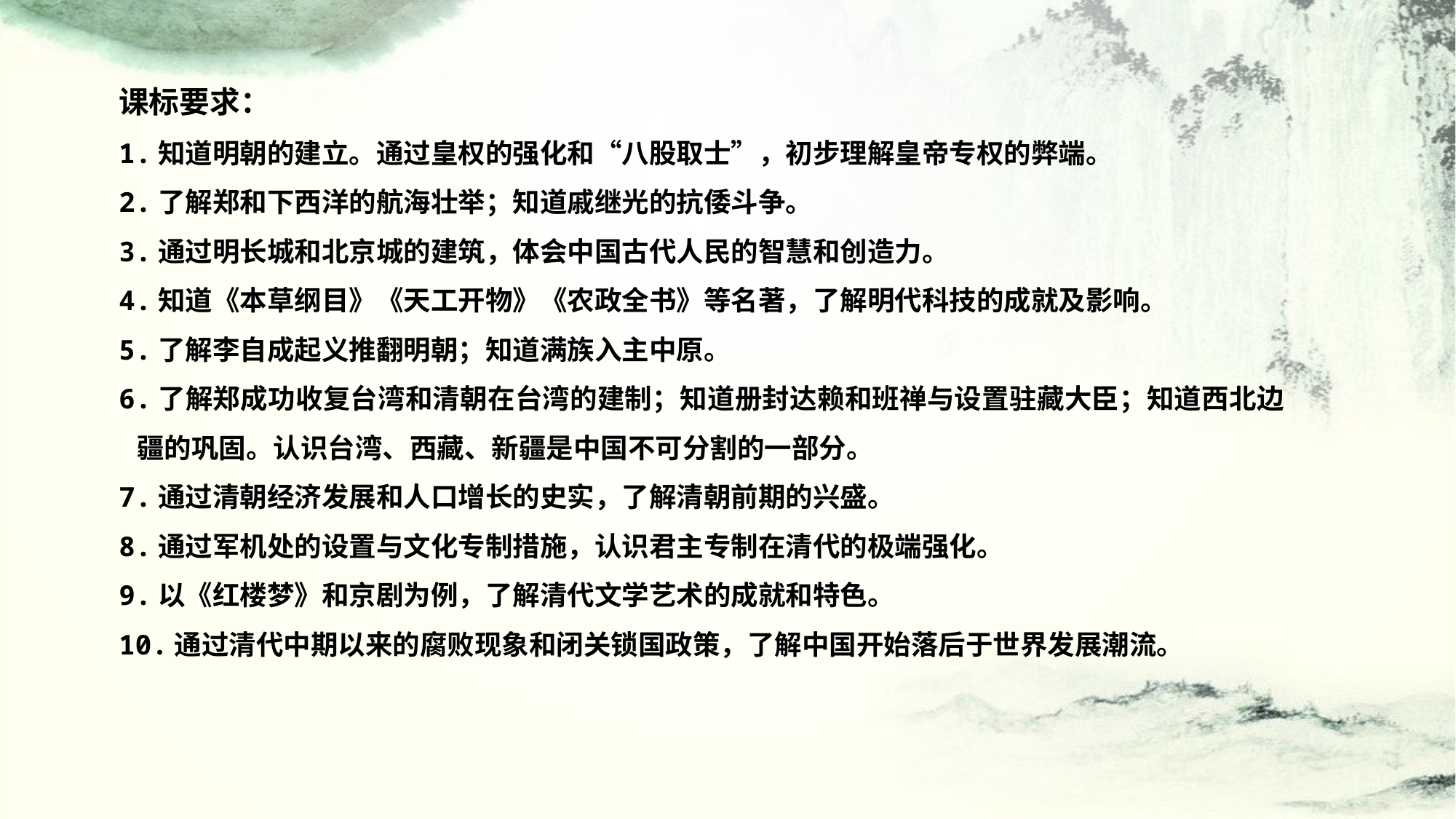

课标要求：
1.知道明朝的建立。通过皇权的强化和“八股取士”，初步理解皇帝专权的弊端。
2.了解郑和下西洋的航海壮举；知道戚继光的抗倭斗争。
3.通过明长城和北京城的建筑，体会中国古代人民的智慧和创造力。
4.知道《本草纲目》《天工开物》《农政全书》等名著，了解明代科技的成就及影响。
5.了解李自成起义推翻明朝；知道满族入主中原。
6.了解郑成功收复台湾和清朝在台湾的建制；知道册封达赖和班禅与设置驻藏大臣；知道西北边疆的巩固。认识台湾、西藏、新疆是中国不可分割的一部分。
7.通过清朝经济发展和人口增长的史实，了解清朝前期的兴盛。
8.通过军机处的设置与文化专制措施，认识君主专制在清代的极端强化。
9.以《红楼梦》和京剧为例，了解清代文学艺术的成就和特色。
10.通过清代中期以来的腐败现象和闭关锁国政策，了解中国开始落后于世界发展潮流。